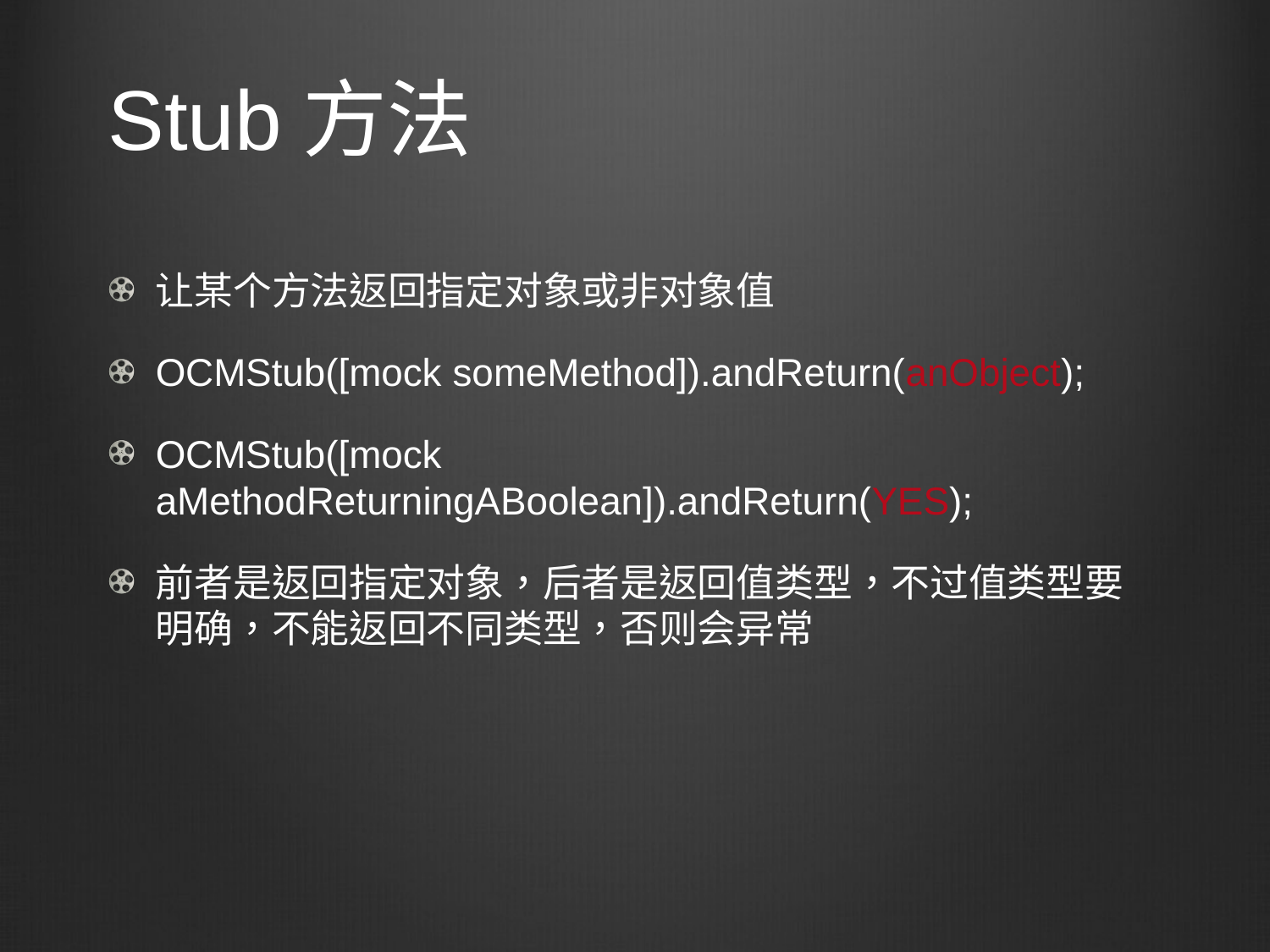

# Stub方法
让某个方法返回指定对象或非对象值
OCMStub([mock someMethod]).andReturn(anObject);
OCMStub([mock aMethodReturningABoolean]).andReturn(YES);
前者是返回指定对象，后者是返回值类型，不过值类型要明确，不能返回不同类型，否则会异常